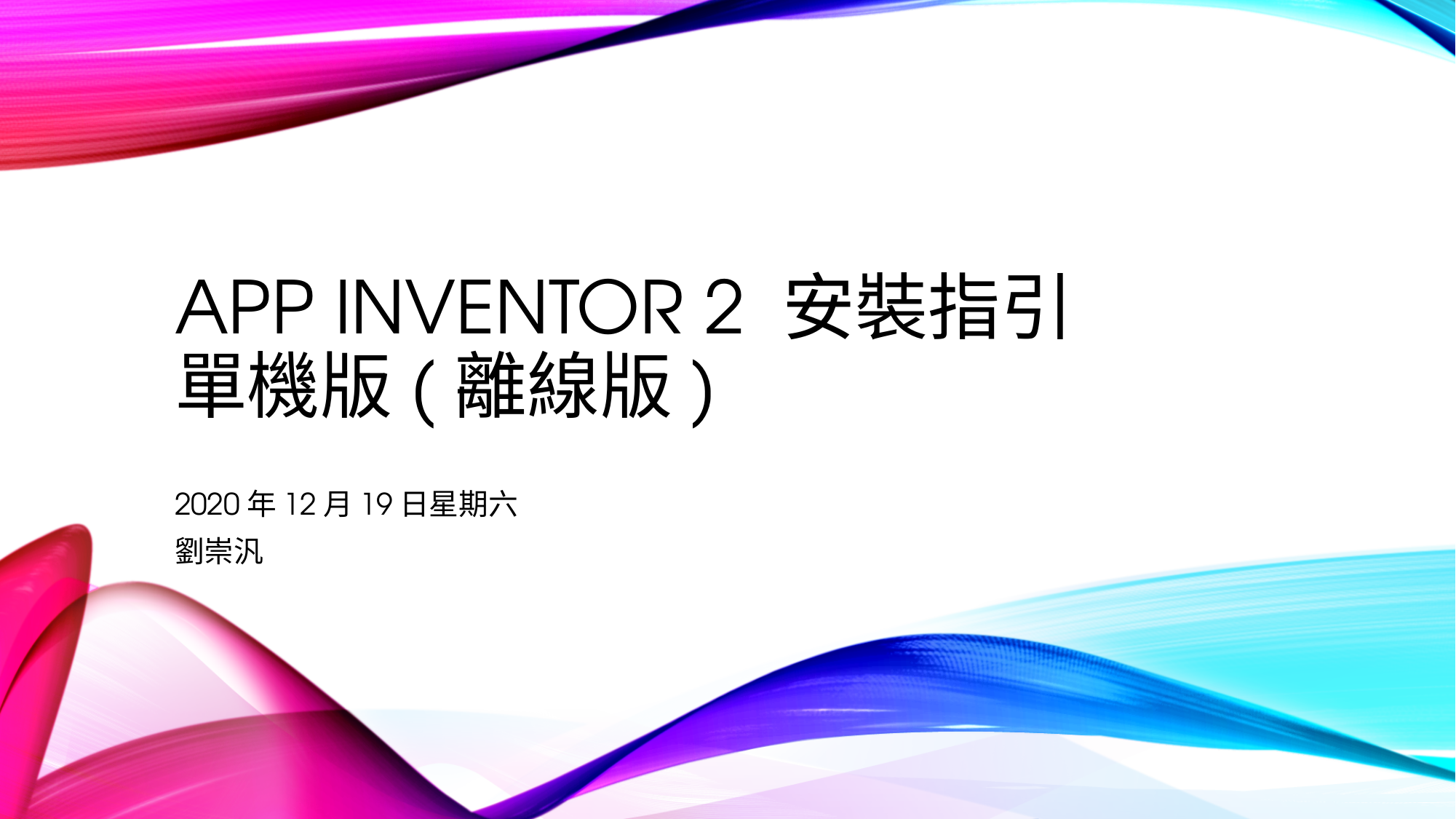

# App Inventor 2 安裝指引 單機版(離線版)

2020年12月19日星期六
劉崇汎